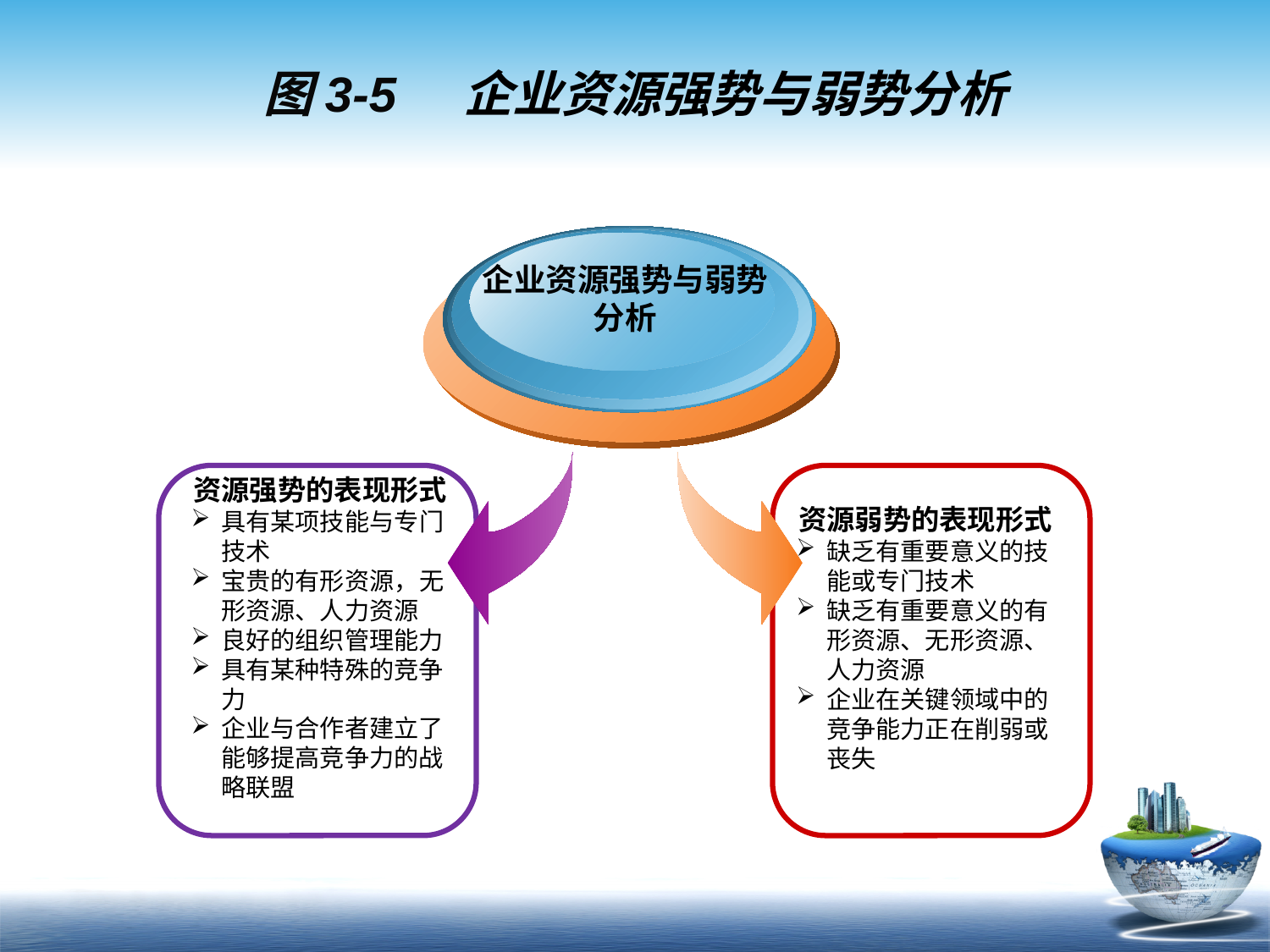

# 图3-5    企业资源强势与弱势分析

企业资源强势与弱势
分析

资源强势的表现形式
具有某项技能与专门技术
宝贵的有形资源，无形资源、人力资源
良好的组织管理能力
具有某种特殊的竞争力
企业与合作者建立了能够提高竞争力的战略联盟

资源弱势的表现形式
缺乏有重要意义的技能或专门技术
缺乏有重要意义的有形资源、无形资源、人力资源
企业在关键领域中的竞争能力正在削弱或丧失